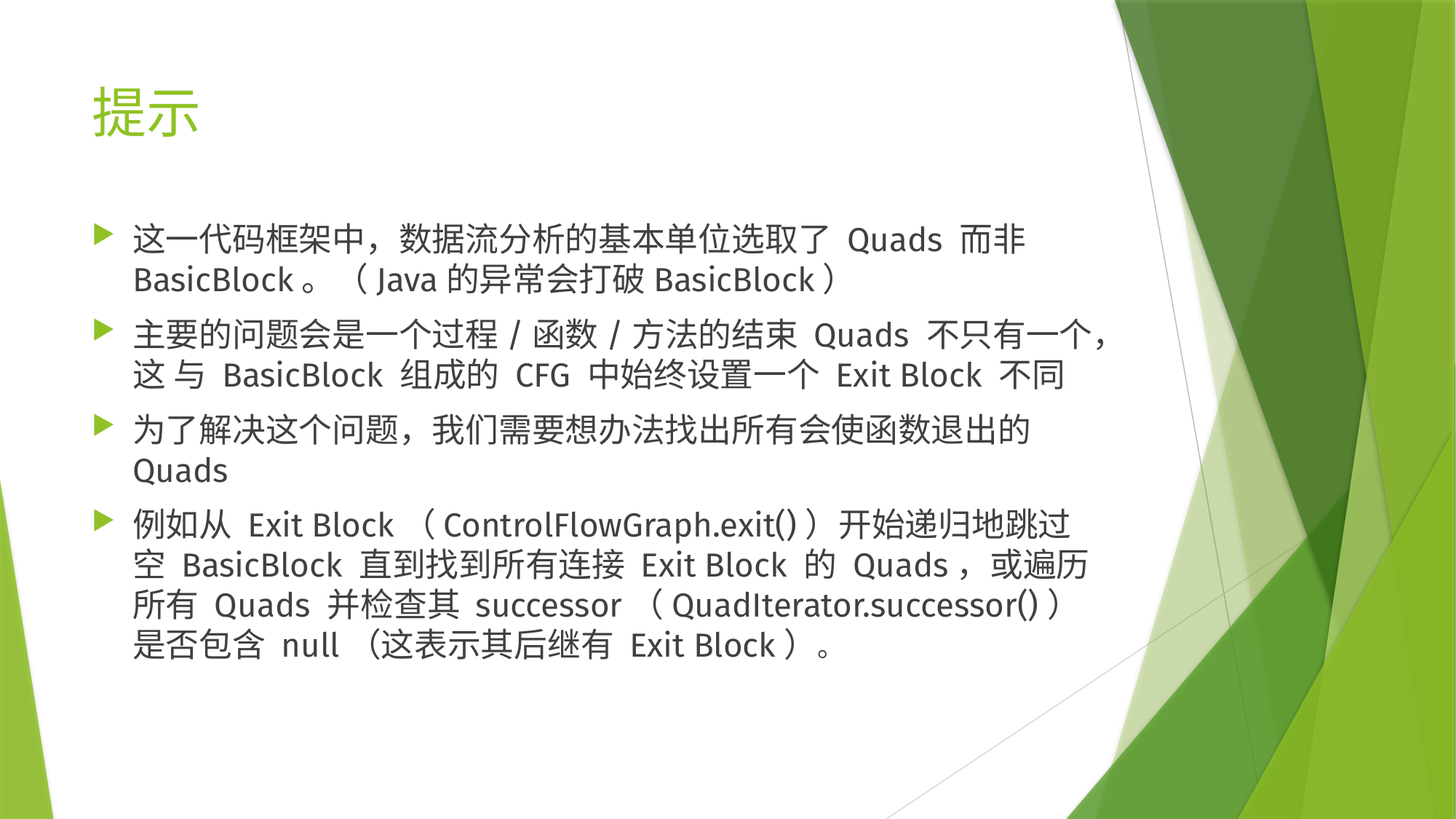

# 提示
这一代码框架中，数据流分析的基本单位选取了 Quads 而非 BasicBlock。（Java的异常会打破BasicBlock）
主要的问题会是一个过程/函数/方法的结束 Quads 不只有一个，这 与 BasicBlock 组成的 CFG 中始终设置一个 Exit Block 不同
为了解决这个问题，我们需要想办法找出所有会使函数退出的 Quads
例如从 Exit Block（ControlFlowGraph.exit()）开始递归地跳过空 BasicBlock 直到找到所有连接 Exit Block 的 Quads，或遍历所有 Quads 并检查其 successor（QuadIterator.successor()）是否包含 null（这表示其后继有 Exit Block）。